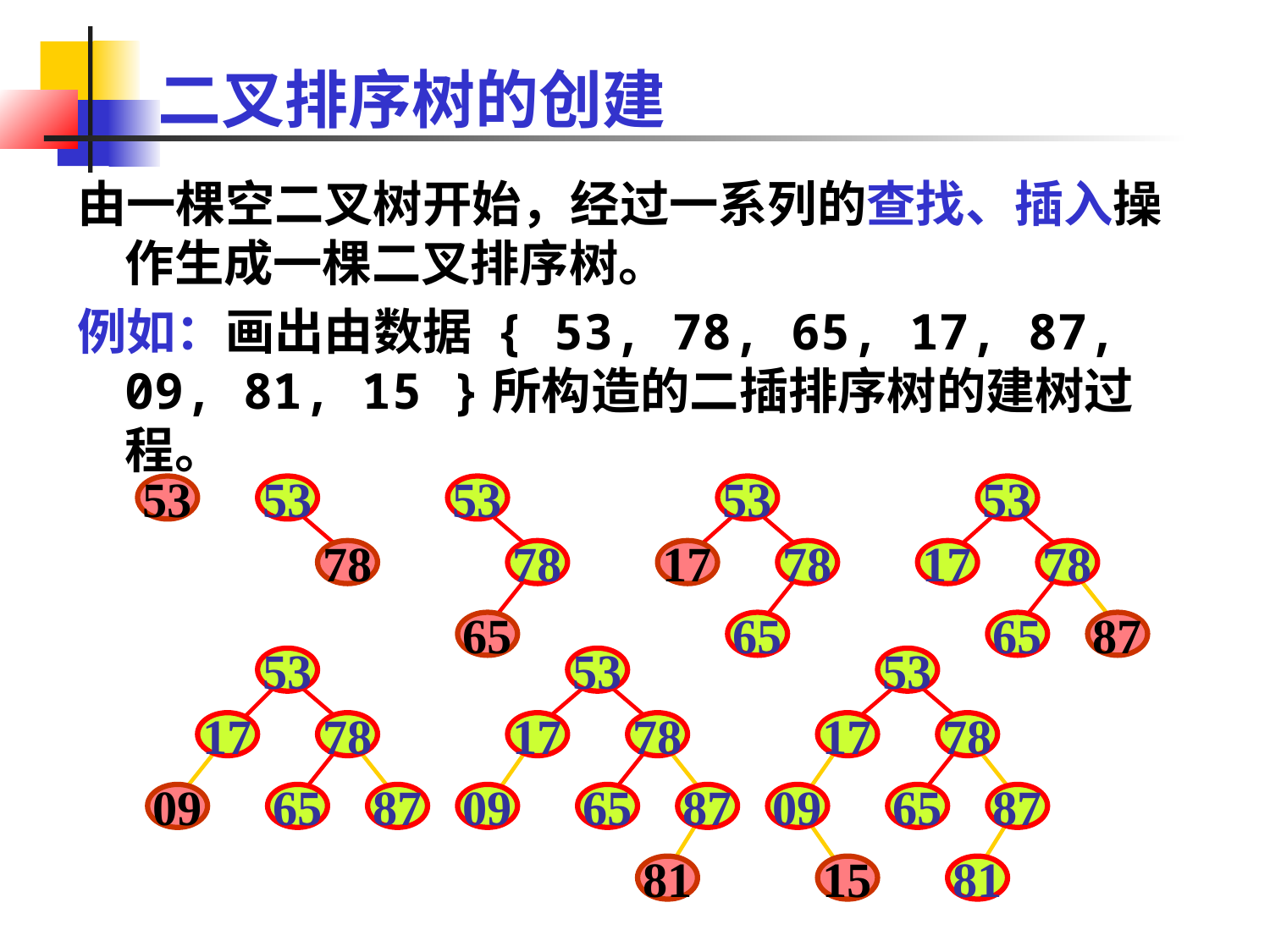

# 二叉排序树的创建
由一棵空二叉树开始，经过一系列的查找、插入操作生成一棵二叉排序树。
例如：画出由数据 { 53, 78, 65, 17, 87, 09, 81, 15 }所构造的二插排序树的建树过程。
53
53
53
53
53

78
78
17
78
17
78

65
65
65
87
53
53
53

17
78
17
78
17
78

09
65
87
09
65
87
09
65
87

81
15
81